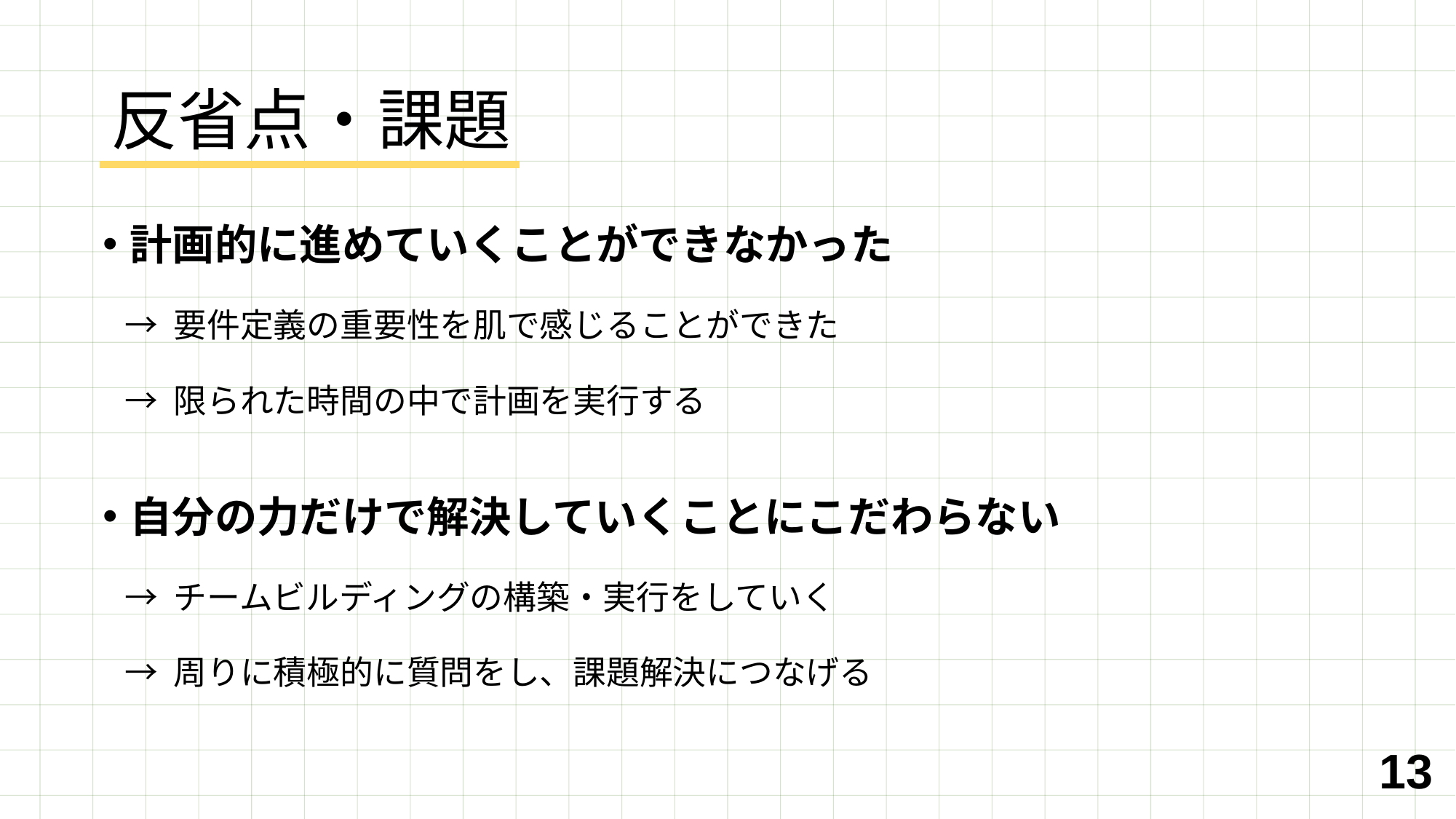

# 反省点・課題
計画的に進めていくことができなかった
   → 要件定義の重要性を肌で感じることができた
   → 限られた時間の中で計画を実行する

自分の力だけで解決していくことにこだわらない
   → チームビルディングの構築・実行をしていく
   → 周りに積極的に質問をし、課題解決につなげる